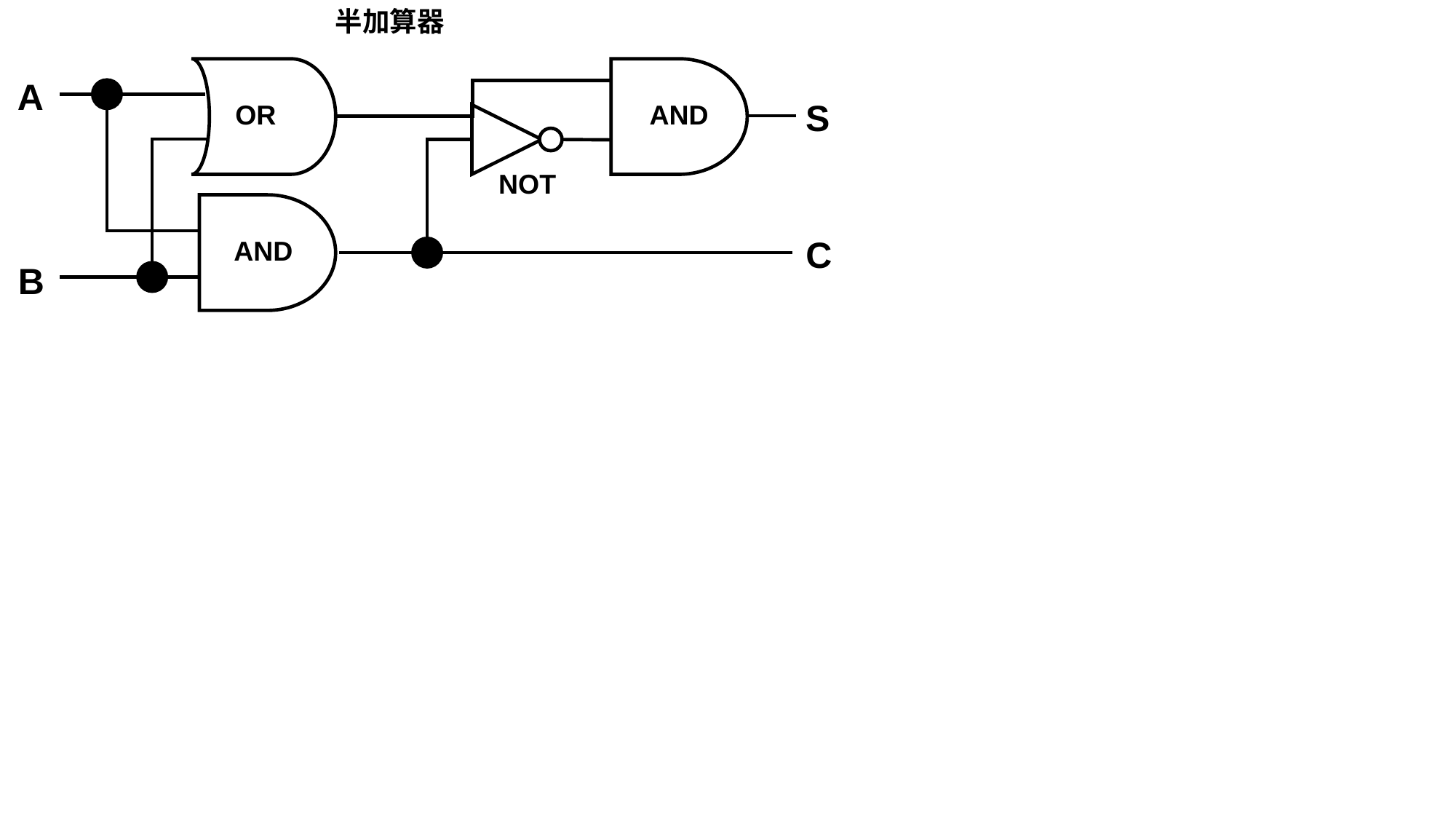

半加算器

A

S
OR
AND

NOT

C
AND

B